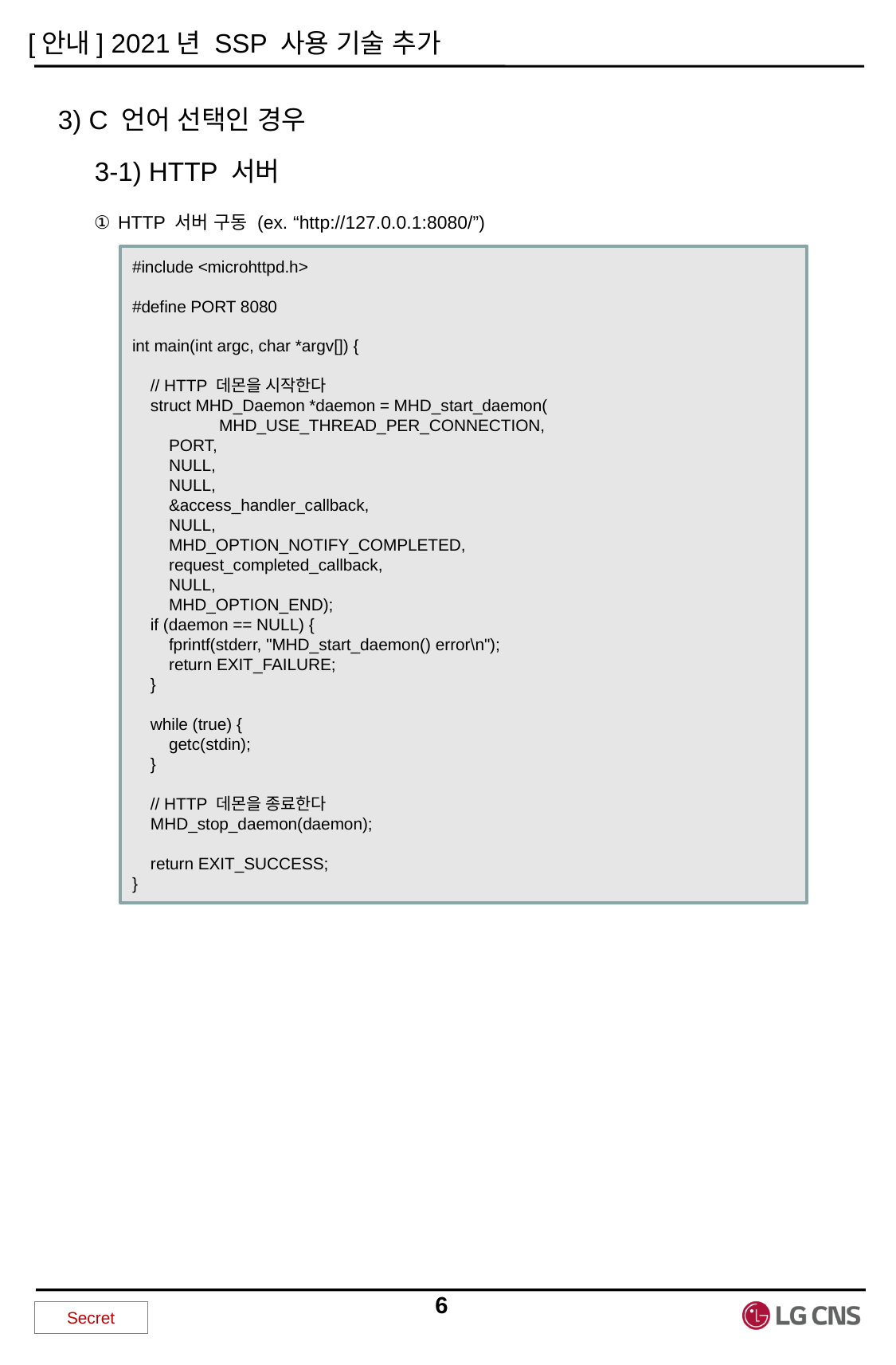

3) C 언어 선택인 경우

     3-1) HTTP 서버
HTTP 서버 구동 (ex. “http://127.0.0.1:8080/”)
#include <microhttpd.h>

#define PORT 8080

int main(int argc, char *argv[]) {

    // HTTP 데몬을 시작한다
    struct MHD_Daemon *daemon = MHD_start_daemon(
                   MHD_USE_THREAD_PER_CONNECTION,
        PORT,
        NULL,
        NULL,
        &access_handler_callback,
        NULL,
        MHD_OPTION_NOTIFY_COMPLETED,
        request_completed_callback,
        NULL,
        MHD_OPTION_END);
    if (daemon == NULL) {
        fprintf(stderr, "MHD_start_daemon() error\n");
        return EXIT_FAILURE;
    }

    while (true) {
        getc(stdin);
    }

    // HTTP 데몬을 종료한다
    MHD_stop_daemon(daemon);

    return EXIT_SUCCESS;
}